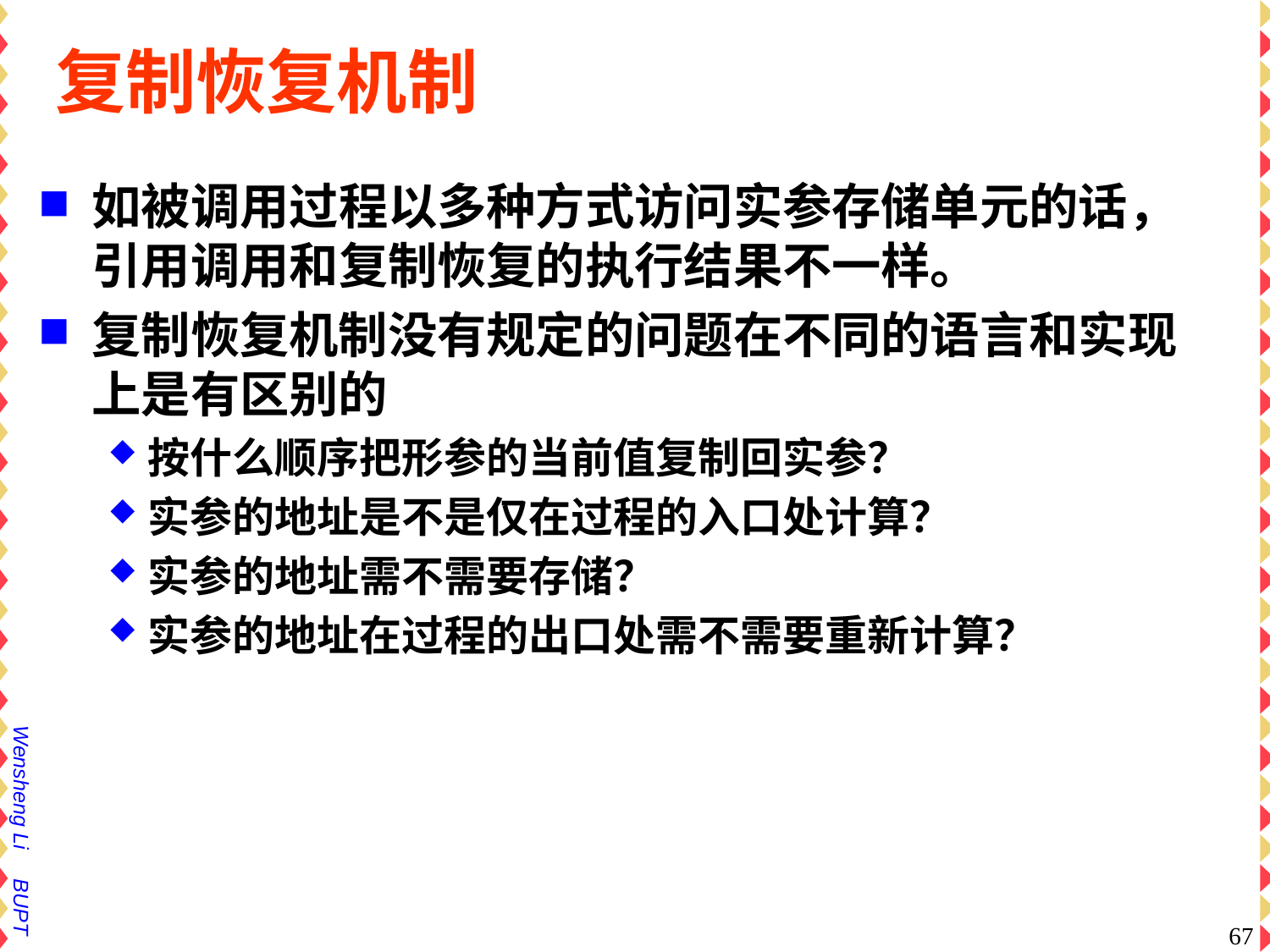

# 复制恢复机制
如被调用过程以多种方式访问实参存储单元的话，引用调用和复制恢复的执行结果不一样。
复制恢复机制没有规定的问题在不同的语言和实现上是有区别的
按什么顺序把形参的当前值复制回实参？
实参的地址是不是仅在过程的入口处计算？
实参的地址需不需要存储？
实参的地址在过程的出口处需不需要重新计算？
67